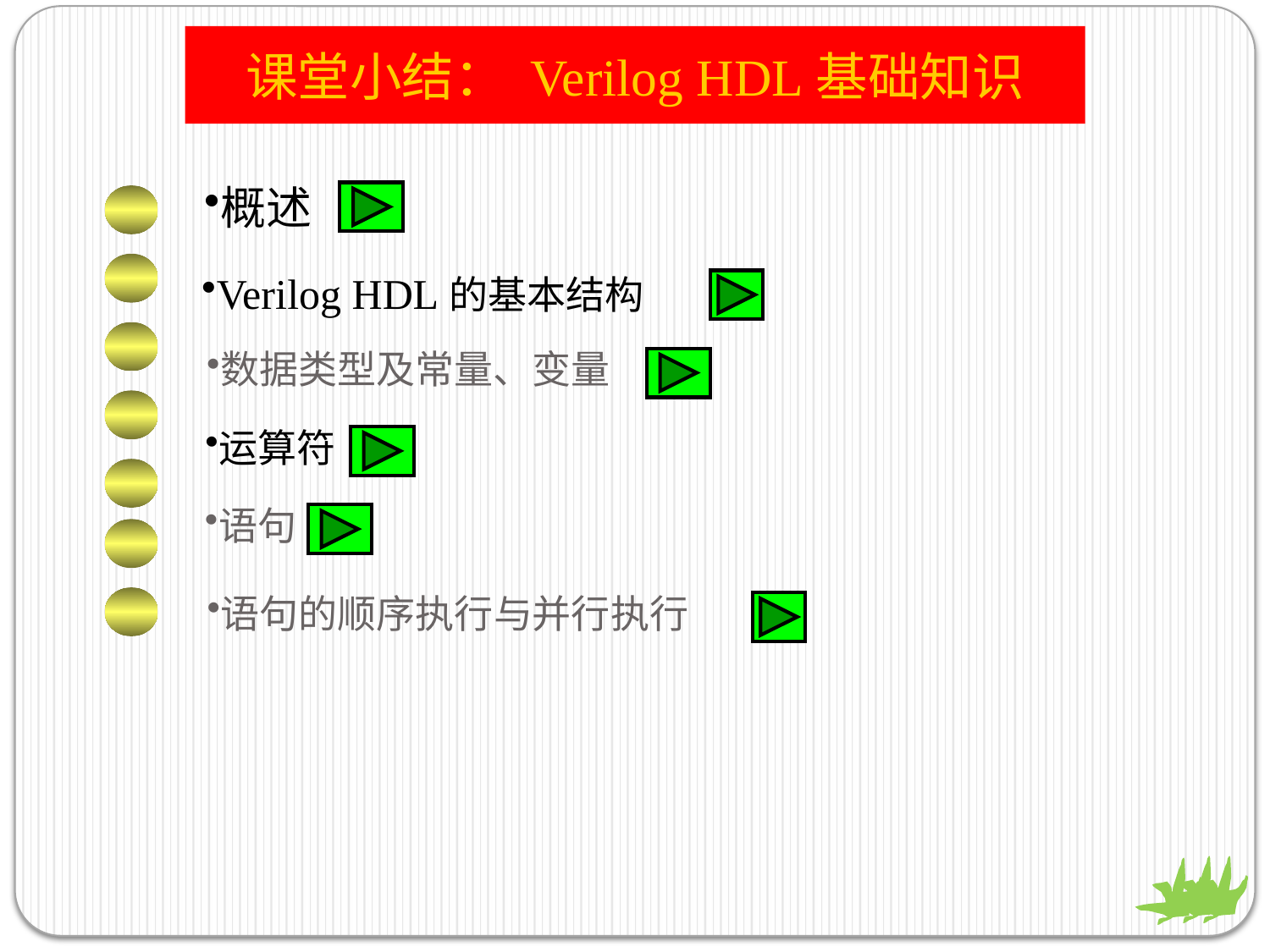

课堂小结： Verilog HDL基础知识
概述

Verilog HDL的基本结构

数据类型及常量、变量

运算符

语句

语句的顺序执行与并行执行

56